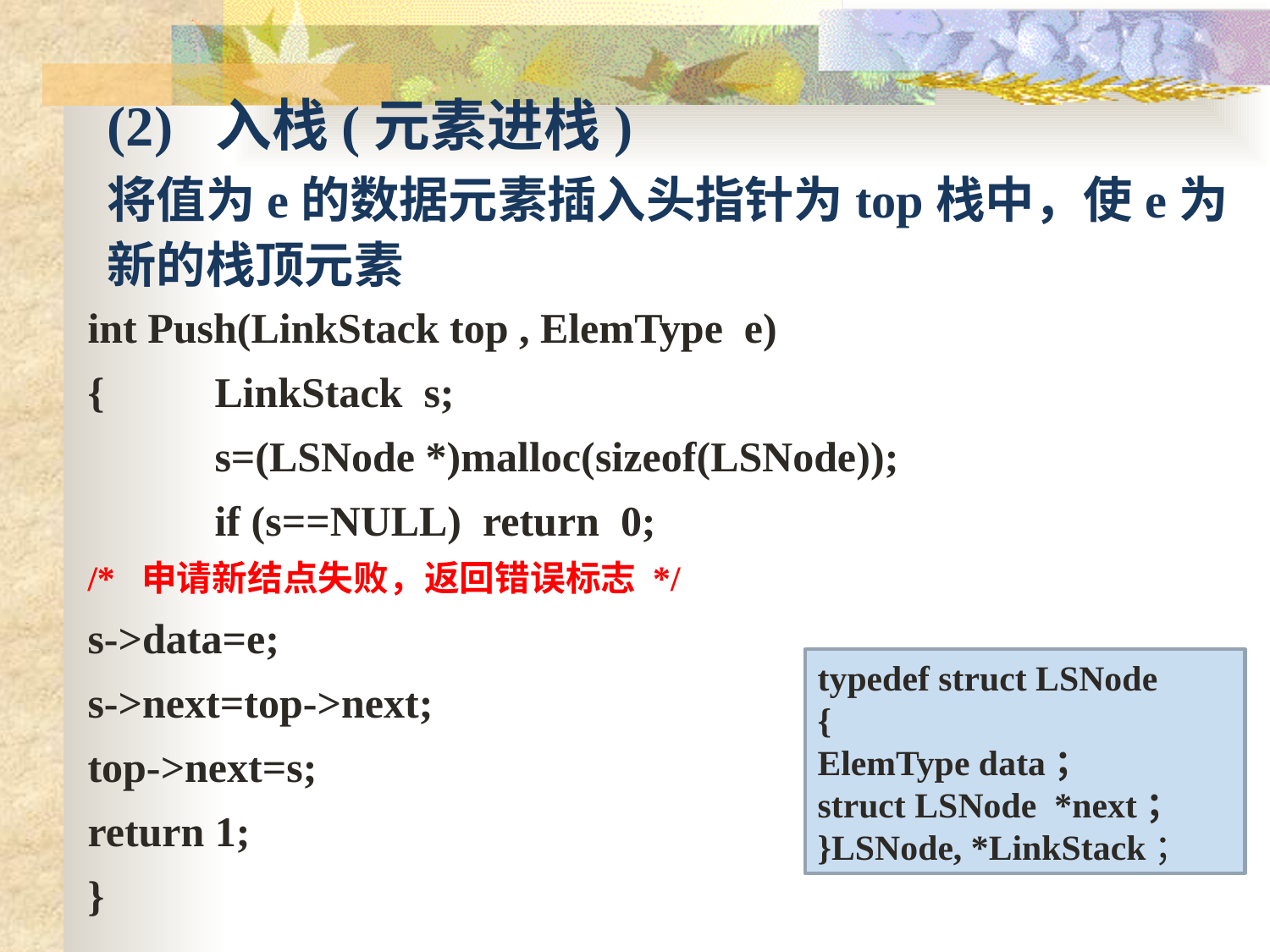

(2)  入栈(元素进栈)
将值为e的数据元素插入头指针为top栈中，使e为新的栈顶元素
# int Push(LinkStack top , ElemType  e)
{	LinkStack  s;
	s=(LSNode *)malloc(sizeof(LSNode));
	if (s==NULL)  return  0;
/*  申请新结点失败，返回错误标志 */
s->data=e;
s->next=top->next;
top->next=s;
return 1;
}
typedef struct LSNode
{
ElemType data；
struct LSNode  *next；
}LSNode, *LinkStack；